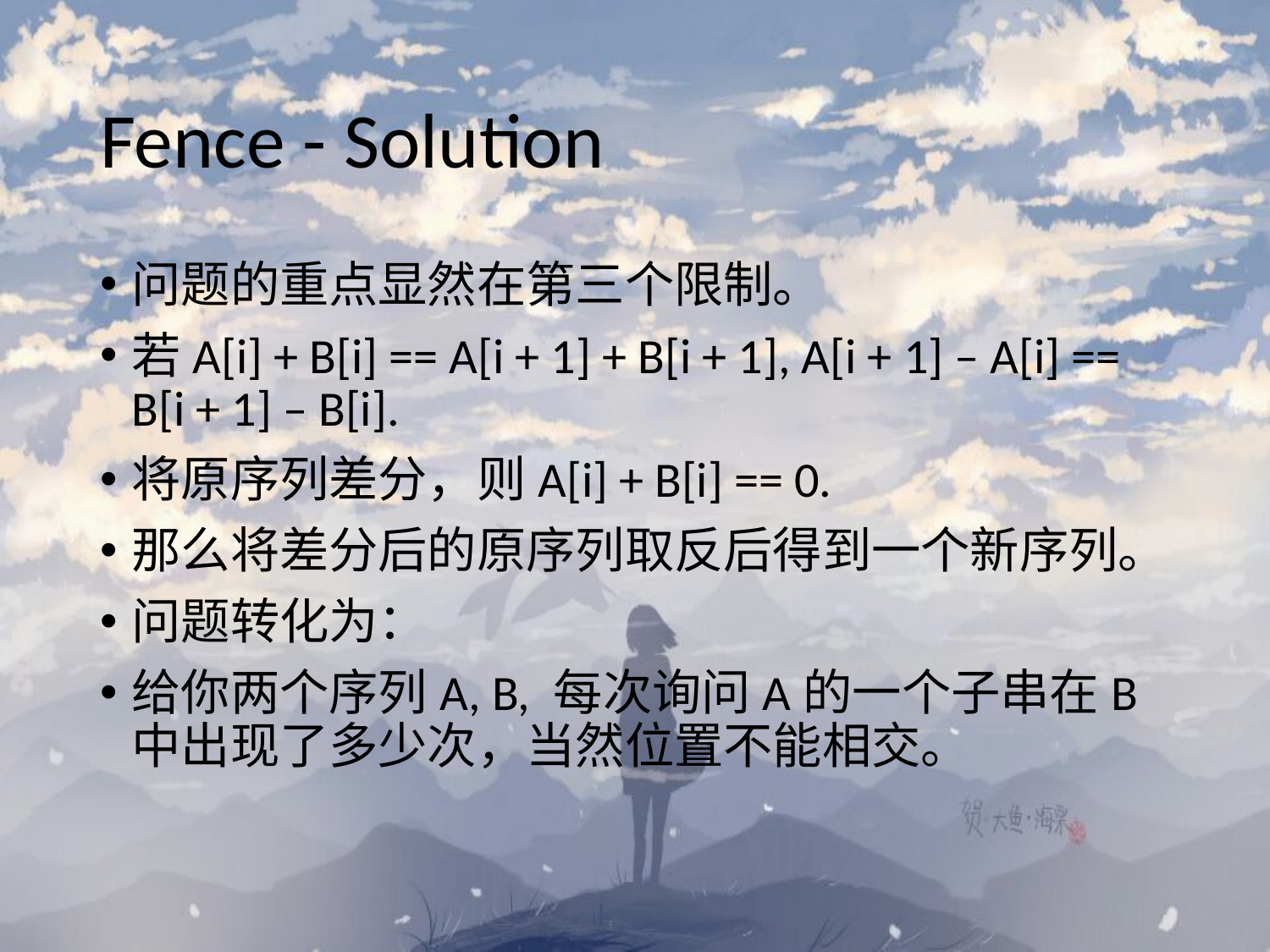

# Fence - Solution
问题的重点显然在第三个限制。
若A[i] + B[i] == A[i + 1] + B[i + 1], A[i + 1] – A[i] == B[i + 1] – B[i].
将原序列差分，则A[i] + B[i] == 0.
那么将差分后的原序列取反后得到一个新序列。
问题转化为：
给你两个序列A, B, 每次询问A的一个子串在B中出现了多少次，当然位置不能相交。